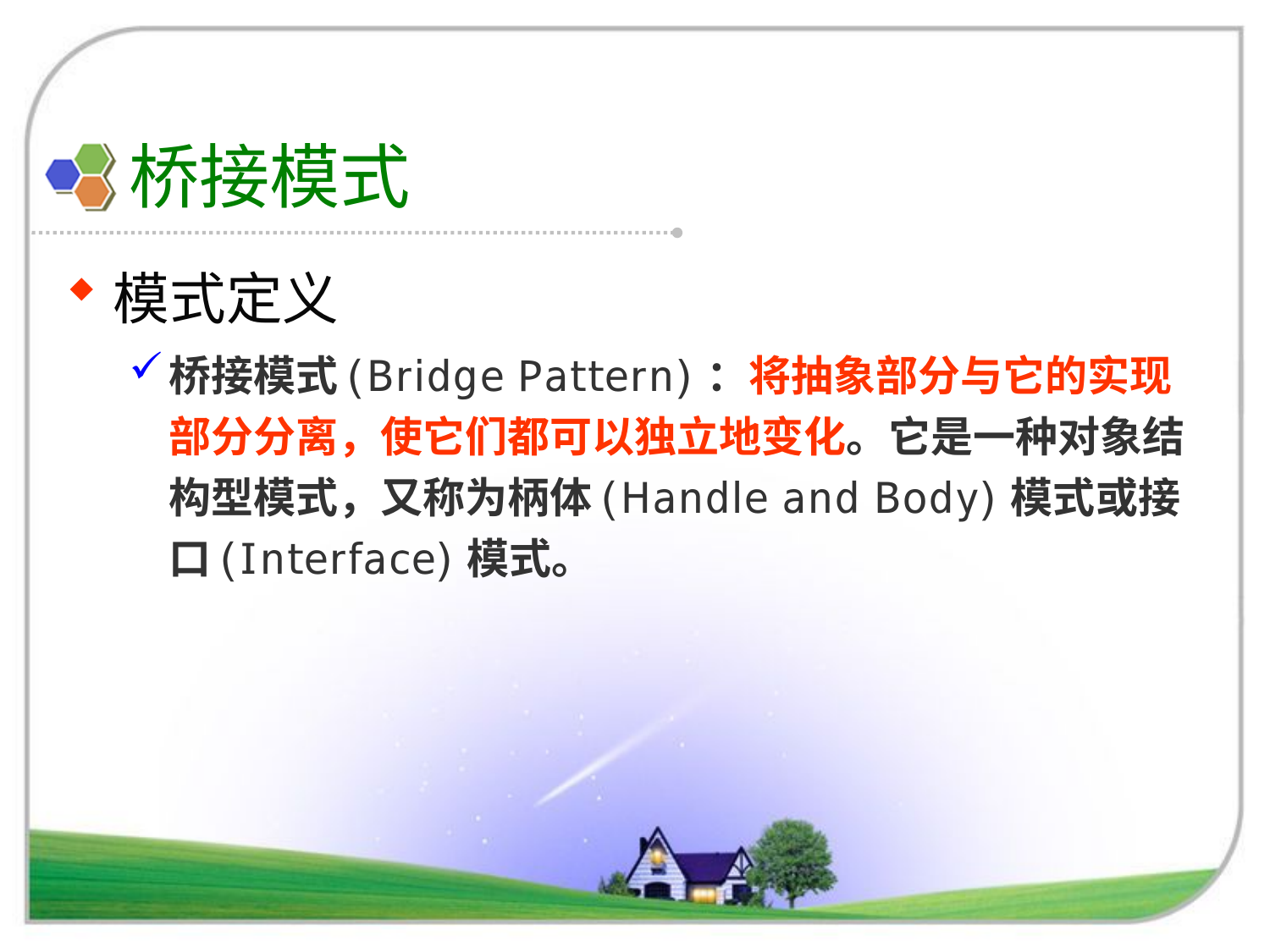

# 桥接模式
模式定义
桥接模式(Bridge Pattern)：将抽象部分与它的实现部分分离，使它们都可以独立地变化。它是一种对象结构型模式，又称为柄体(Handle and Body)模式或接口(Interface)模式。